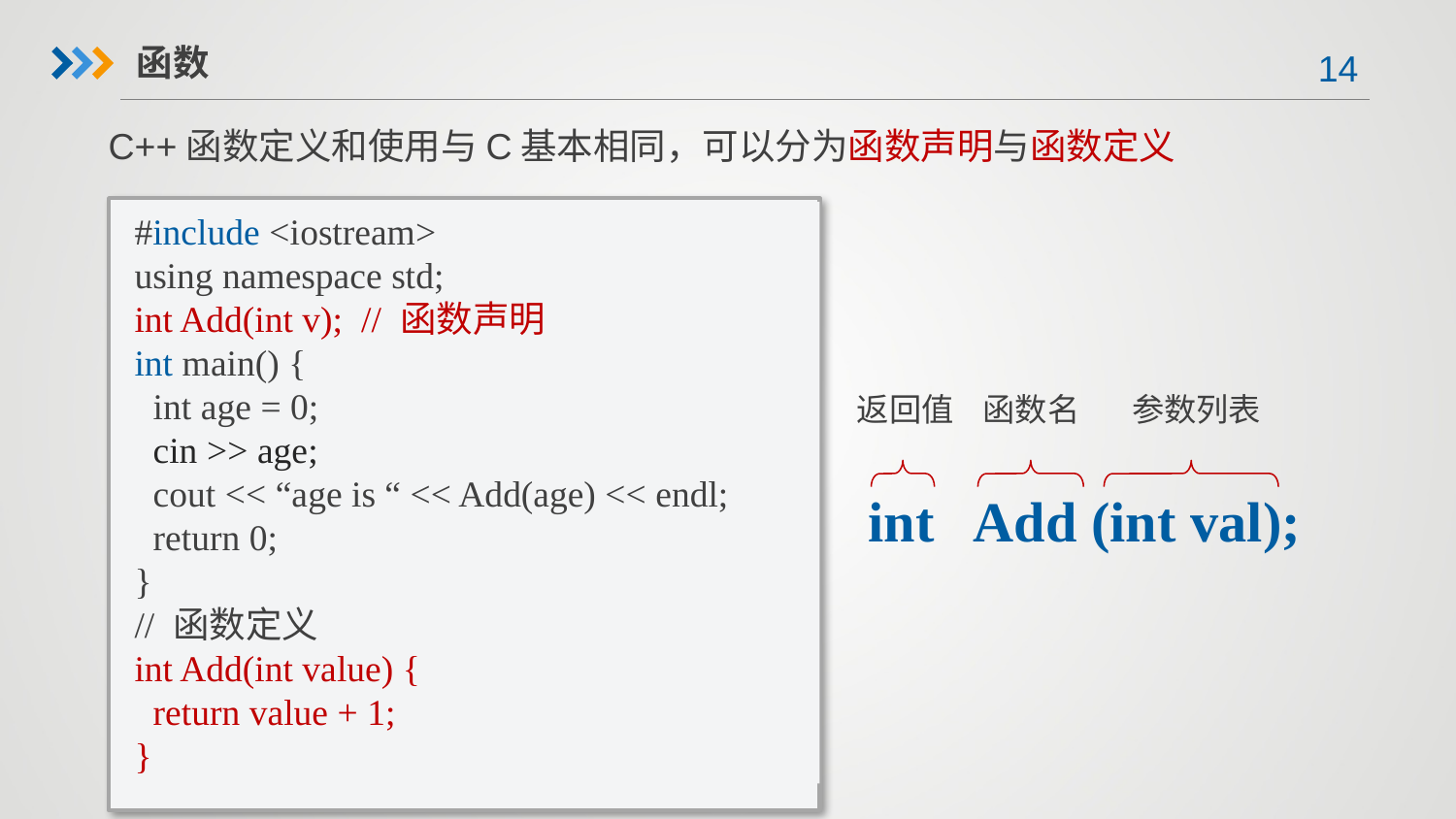

函数
C++函数定义和使用与C基本相同，可以分为函数声明与函数定义

#include <iostream>
using namespace std;
int Add(int v);  // 函数声明
int main() {
  int age = 0;
  cin >> age;
  cout << “age is “ << Add(age) << endl;
  return 0;
}
// 函数定义
int Add(int value) {
  return value + 1;
}
返回值
函数名
参数列表

int   Add (int val);